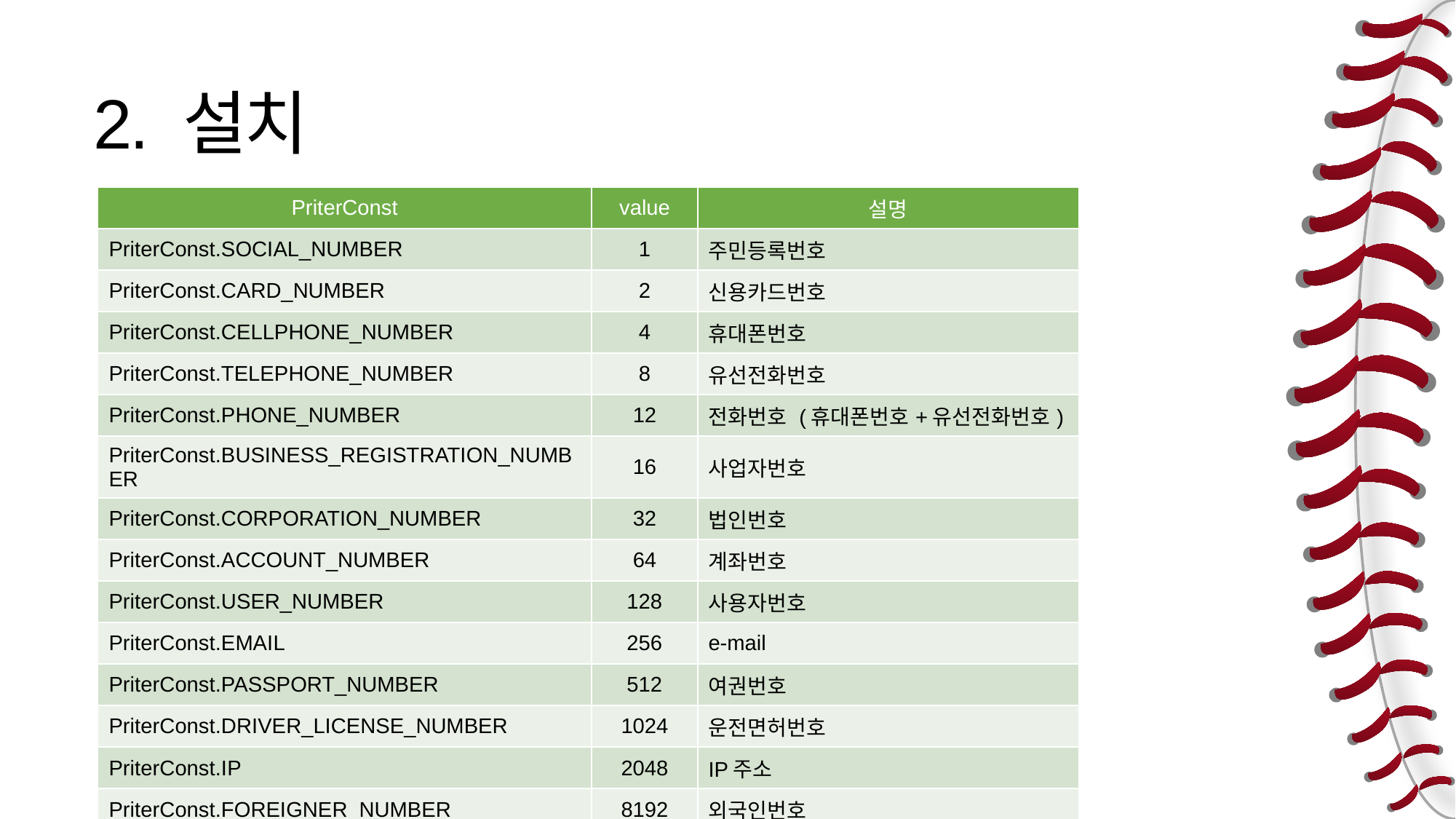

2. 설치
| PriterConst | value | 설명 |
| --- | --- | --- |
| PriterConst.SOCIAL\_NUMBER | 1 | 주민등록번호 |
| PriterConst.CARD\_NUMBER | 2 | 신용카드번호 |
| PriterConst.CELLPHONE\_NUMBER | 4 | 휴대폰번호 |
| PriterConst.TELEPHONE\_NUMBER | 8 | 유선전화번호 |
| PriterConst.PHONE\_NUMBER | 12 | 전화번호 (휴대폰번호+유선전화번호) |
| PriterConst.BUSINESS\_REGISTRATION\_NUMBER | 16 | 사업자번호 |
| PriterConst.CORPORATION\_NUMBER | 32 | 법인번호 |
| PriterConst.ACCOUNT\_NUMBER | 64 | 계좌번호 |
| PriterConst.USER\_NUMBER | 128 | 사용자번호 |
| PriterConst.EMAIL | 256 | e-mail |
| PriterConst.PASSPORT\_NUMBER | 512 | 여권번호 |
| PriterConst.DRIVER\_LICENSE\_NUMBER | 1024 | 운전면허번호 |
| PriterConst.IP | 2048 | IP주소 |
| PriterConst.FOREIGNER\_NUMBER | 8192 | 외국인번호 |